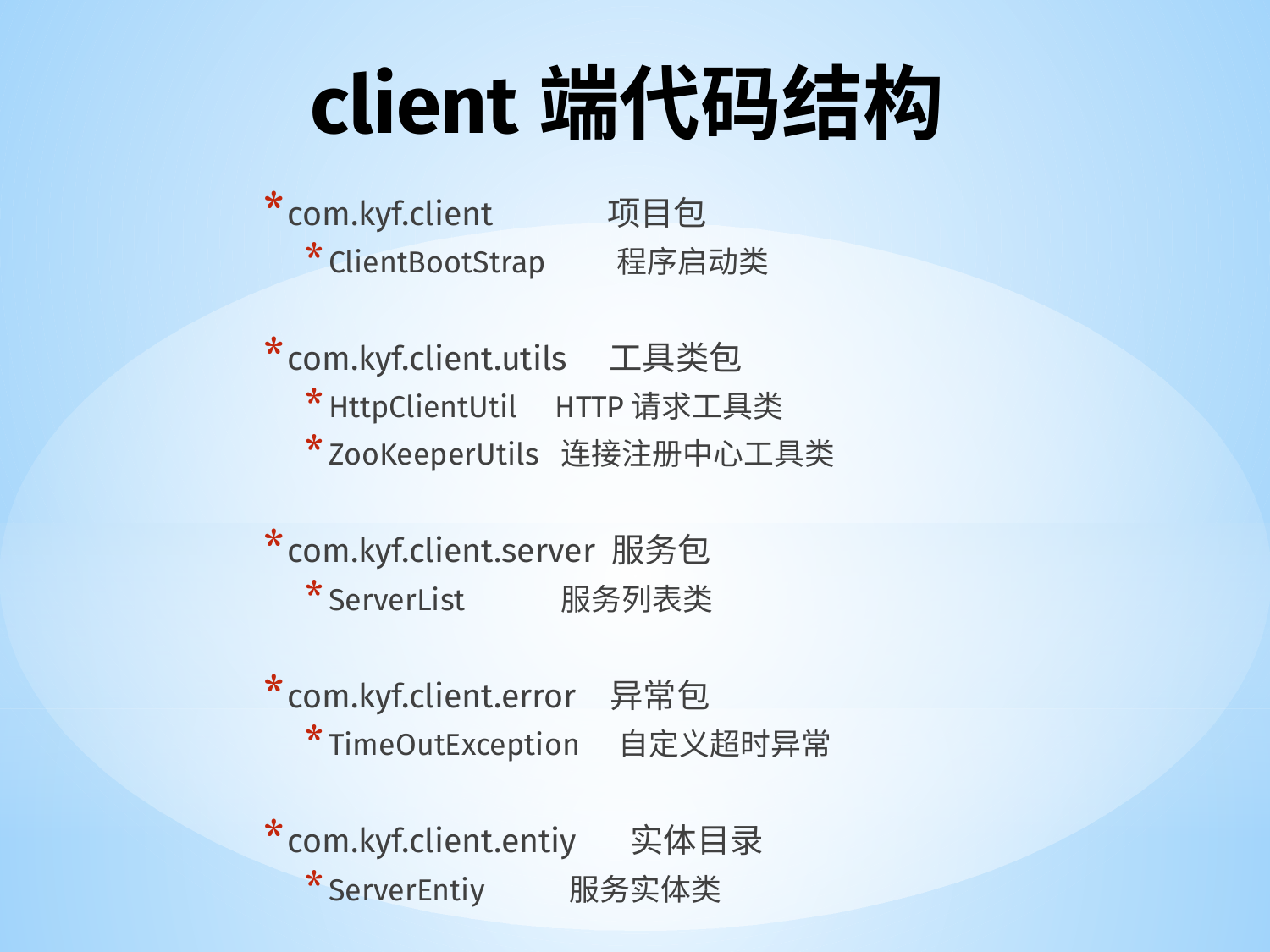

# client端代码结构
com.kyf.client            项目包
ClientBootStrap        程序启动类

com.kyf.client.utils    工具类包
HttpClientUtil  	 HTTP请求工具类
ZooKeeperUtils	 连接注册中心工具类

com.kyf.client.server 服务包
ServerList		 服务列表类

com.kyf.client.error   异常包
TimeOutException    自定义超时异常

com.kyf.client.entiy	 实体目录
ServerEntiy		  服务实体类